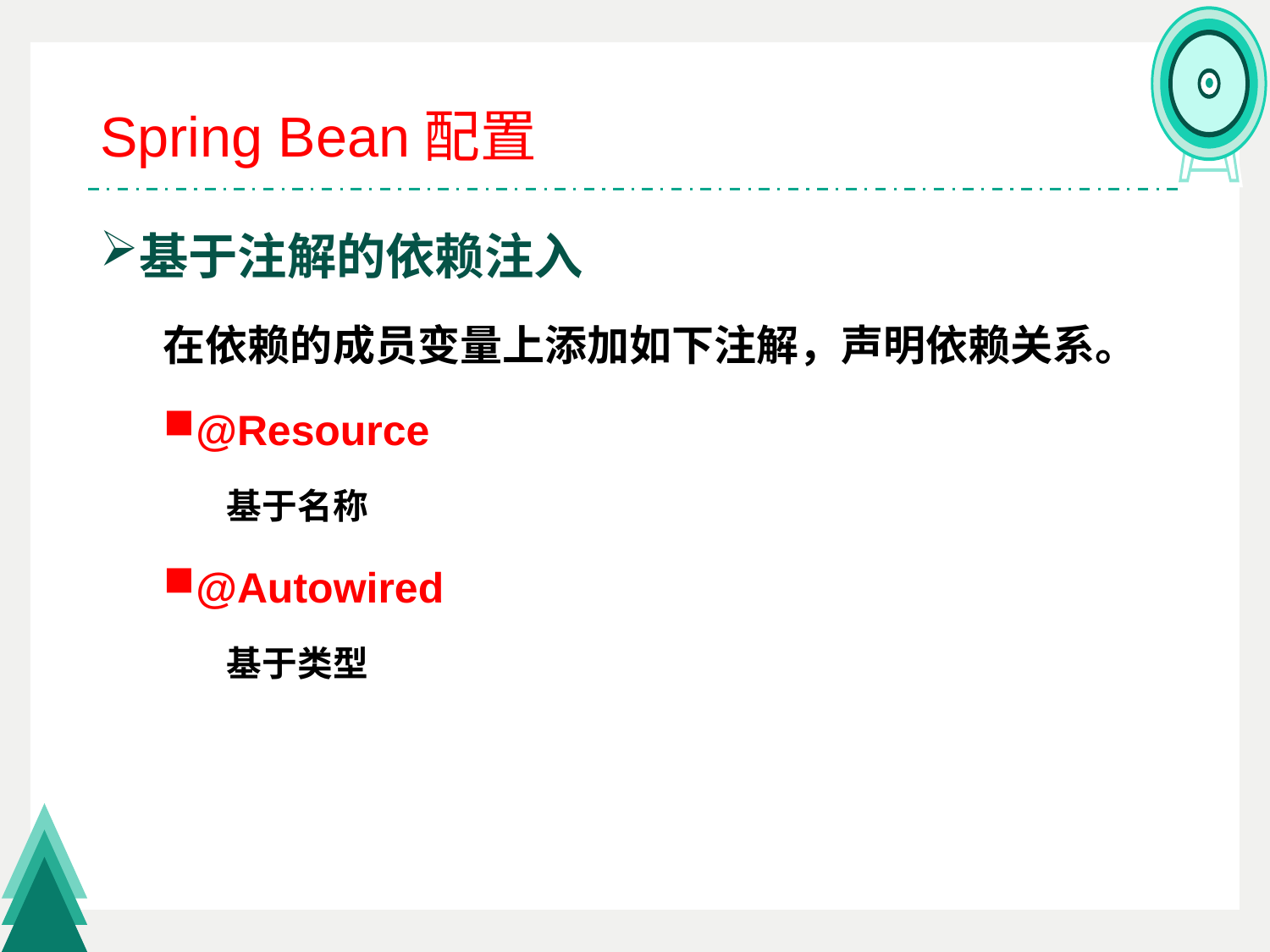

# Spring Bean配置
基于注解的依赖注入
在依赖的成员变量上添加如下注解，声明依赖关系。
@Resource
基于名称
@Autowired
基于类型